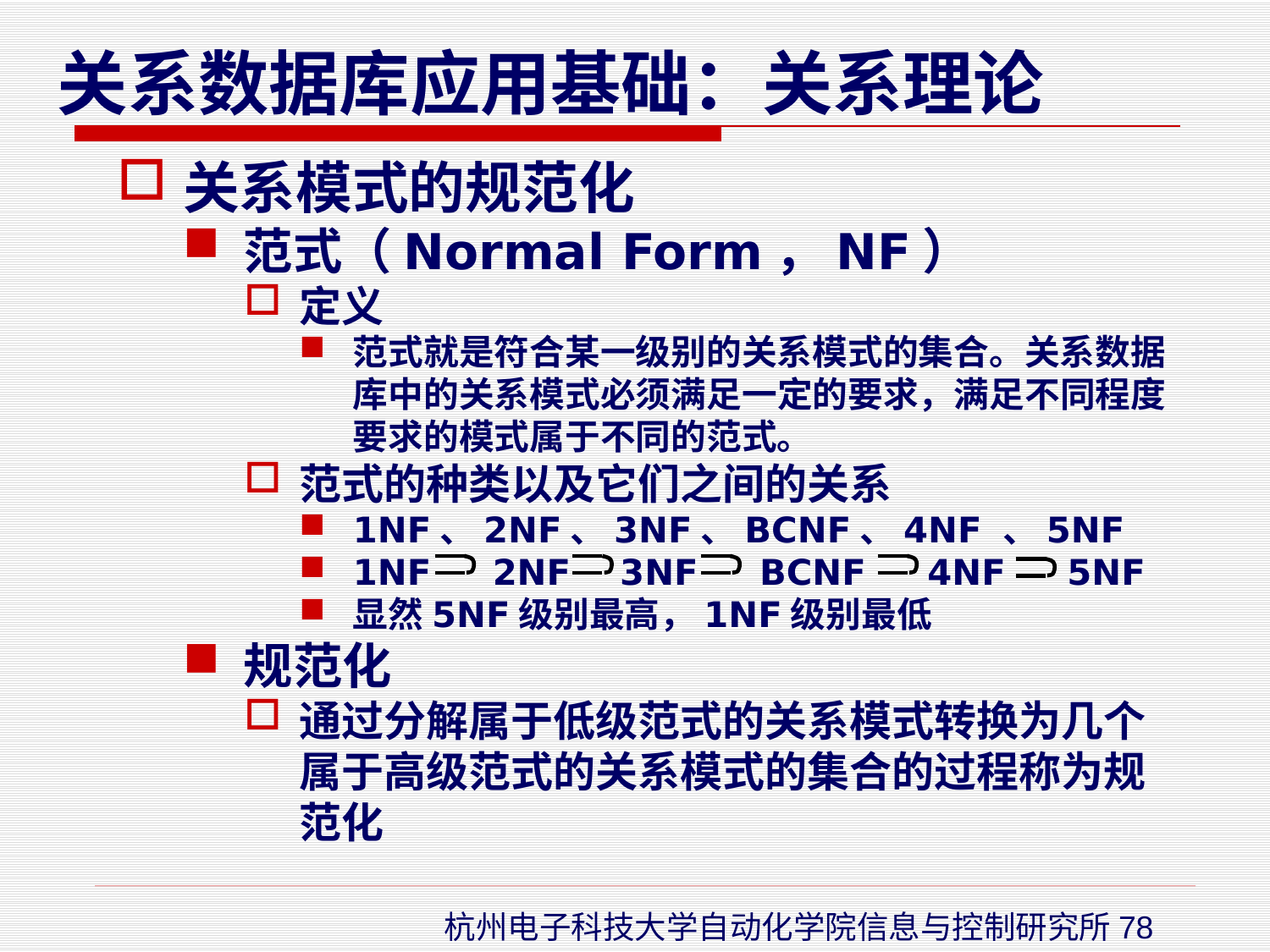

关系模式的规范化
范式（Normal Form，NF）
定义
范式就是符合某一级别的关系模式的集合。关系数据库中的关系模式必须满足一定的要求，满足不同程度要求的模式属于不同的范式。
范式的种类以及它们之间的关系
1NF、2NF、3NF、BCNF、4NF 、5NF
1NF     2NF    3NF     BCNF     4NF     5NF
显然5NF级别最高，1NF级别最低
规范化
通过分解属于低级范式的关系模式转换为几个属于高级范式的关系模式的集合的过程称为规范化